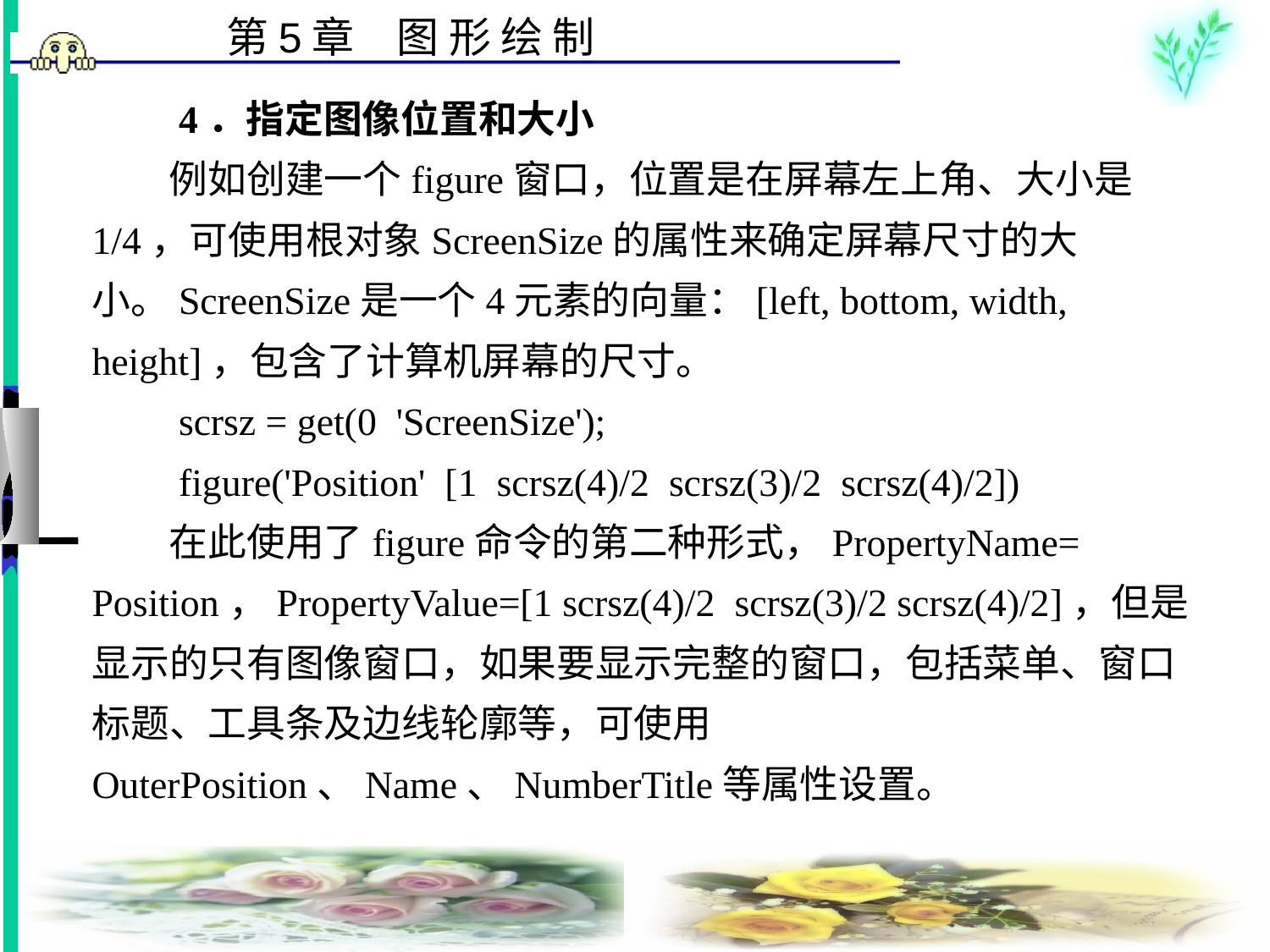

# 4．指定图像位置和大小 　　例如创建一个figure窗口，位置是在屏幕左上角、大小是1/4，可使用根对象ScreenSize的属性来确定屏幕尺寸的大小。ScreenSize是一个4元素的向量：[left, bottom, width, height]，包含了计算机屏幕的尺寸。 　　scrsz = get(0  'ScreenSize'); 　　figure('Position'  [1  scrsz(4)/2  scrsz(3)/2  scrsz(4)/2]) 　　在此使用了figure命令的第二种形式，PropertyName= Position，PropertyValue=[1 scrsz(4)/2  scrsz(3)/2 scrsz(4)/2]，但是显示的只有图像窗口，如果要显示完整的窗口，包括菜单、窗口标题、工具条及边线轮廓等，可使用OuterPosition、Name、NumberTitle等属性设置。